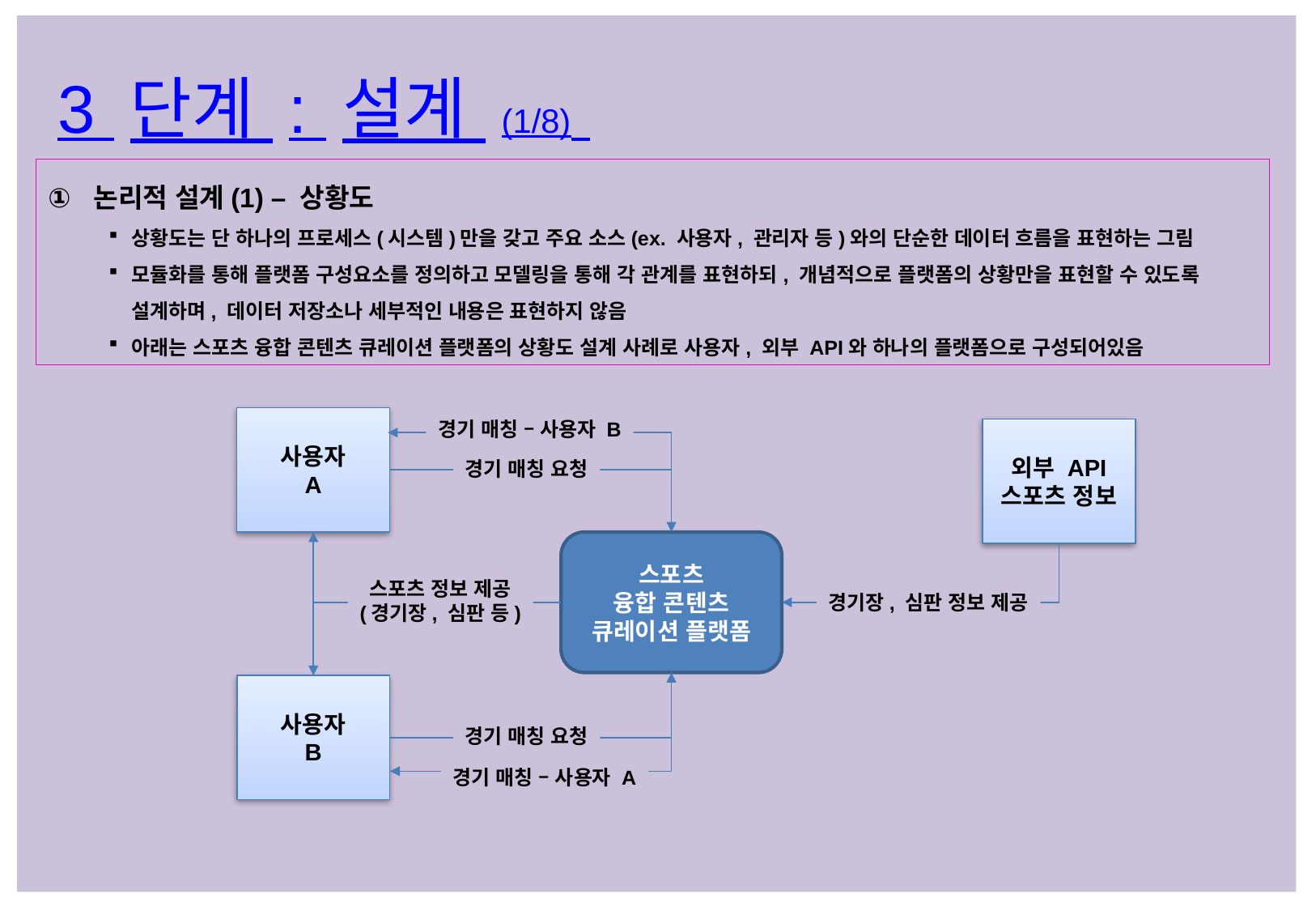

3 단계 : 설계 (1/8)
논리적 설계(1) – 상황도
상황도는 단 하나의 프로세스(시스템)만을 갖고 주요 소스(ex. 사용자, 관리자 등)와의 단순한 데이터 흐름을 표현하는 그림
모듈화를 통해 플랫폼 구성요소를 정의하고 모델링을 통해 각 관계를 표현하되, 개념적으로 플랫폼의 상황만을 표현할 수 있도록 설계하며, 데이터 저장소나 세부적인 내용은 표현하지 않음
아래는 스포츠 융합 콘텐츠 큐레이션 플랫폼의 상황도 설계 사례로 사용자, 외부 API와 하나의 플랫폼으로 구성되어있음
사용자
A
경기 매칭 – 사용자 B
외부 API
스포츠 정보
경기 매칭 요청
스포츠
융합 콘텐츠
큐레이션 플랫폼
스포츠 정보 제공
(경기장, 심판 등)
경기장, 심판 정보 제공
사용자
B
경기 매칭 요청
경기 매칭 – 사용자 A